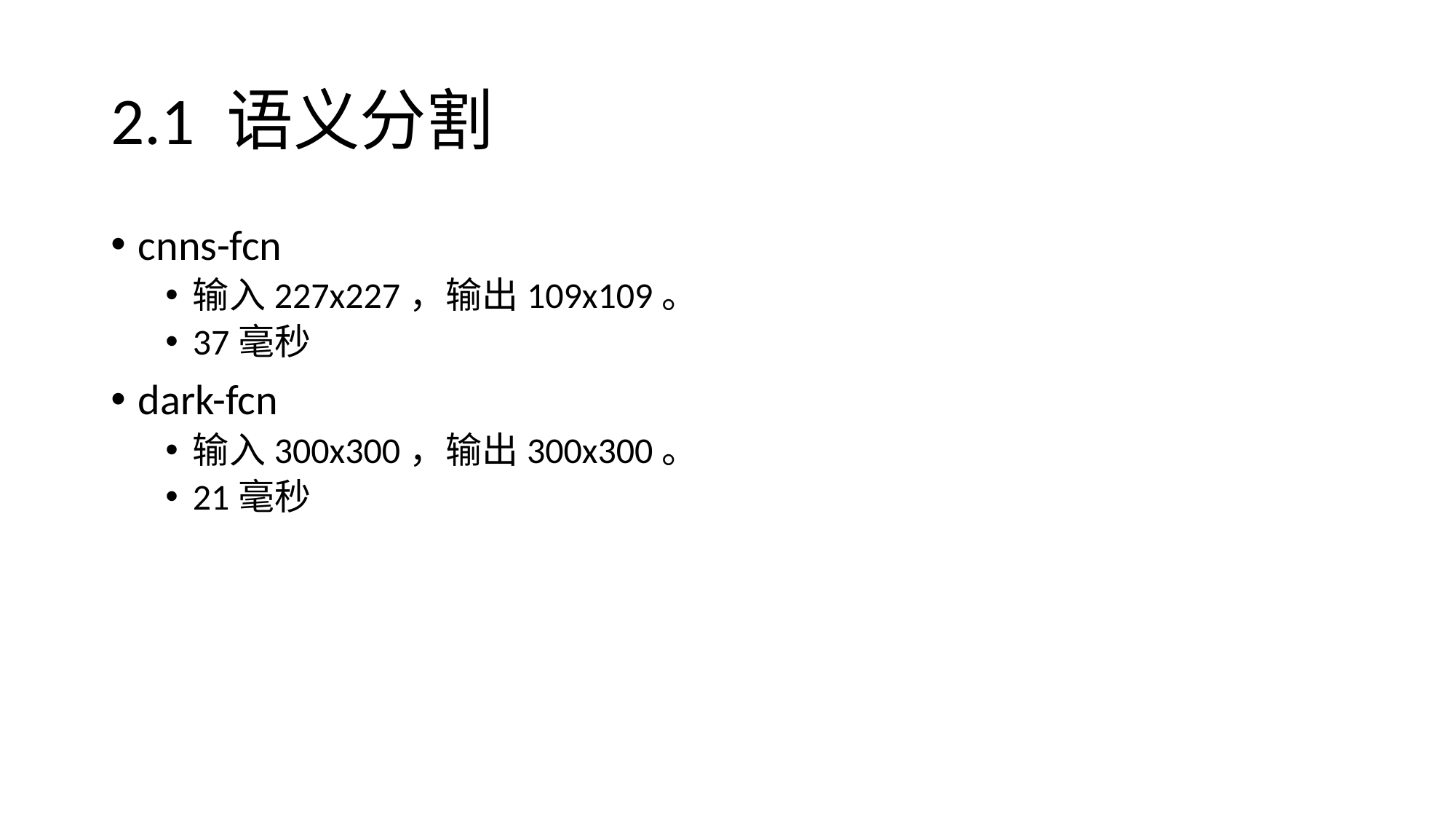

# 2.1 语义分割
cnns-fcn
输入227x227，输出109x109。
37毫秒
dark-fcn
输入300x300，输出300x300。
21毫秒